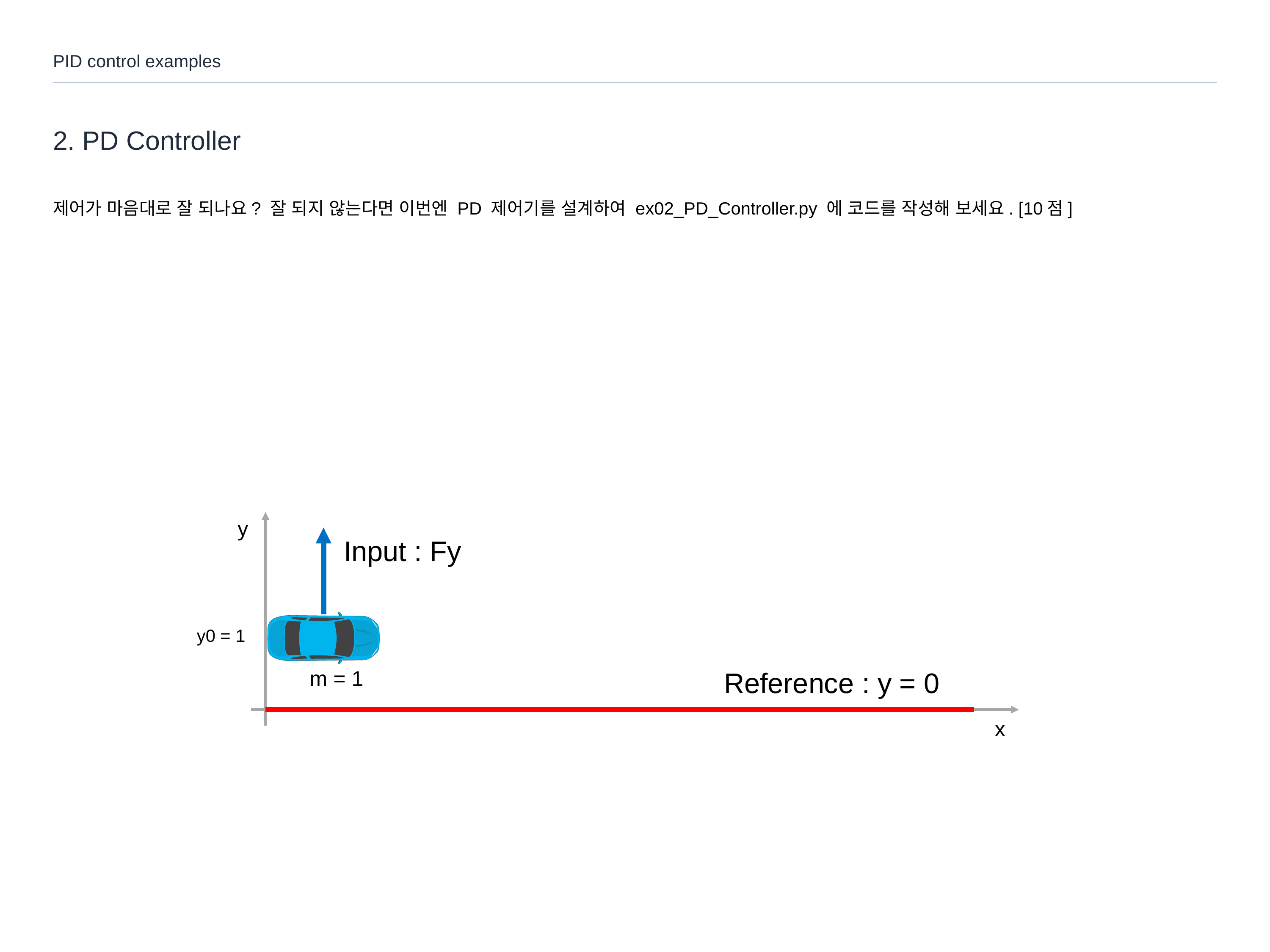

PID control examples
# 2. PD Controller
제어가 마음대로 잘 되나요? 잘 되지 않는다면 이번엔 PD 제어기를 설계하여 ex02_PD_Controller.py 에 코드를 작성해 보세요. [10점]

y
Input : Fy

y0 = 1
m = 1
Reference : y = 0
x